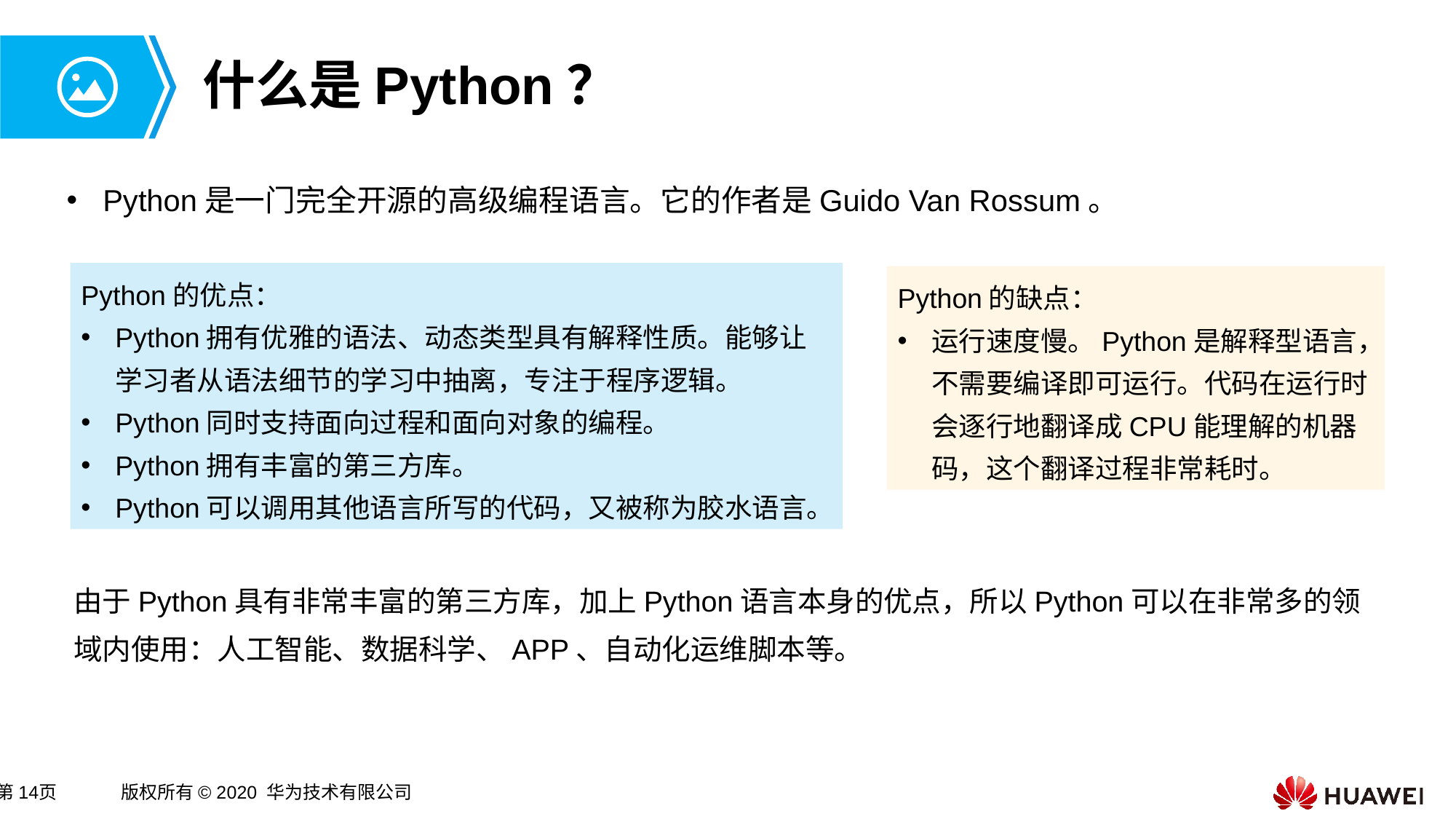

# 什么是Python？
Python是一门完全开源的高级编程语言。它的作者是Guido Van Rossum。

Python的优点：
Python拥有优雅的语法、动态类型具有解释性质。能够让学习者从语法细节的学习中抽离，专注于程序逻辑。
Python同时支持面向过程和面向对象的编程。
Python拥有丰富的第三方库。
Python可以调用其他语言所写的代码，又被称为胶水语言。
Python的缺点：
运行速度慢。Python是解释型语言，不需要编译即可运行。代码在运行时会逐行地翻译成CPU能理解的机器码，这个翻译过程非常耗时。
由于Python具有非常丰富的第三方库，加上Python语言本身的优点，所以Python可以在非常多的领域内使用：人工智能、数据科学、APP、自动化运维脚本等。